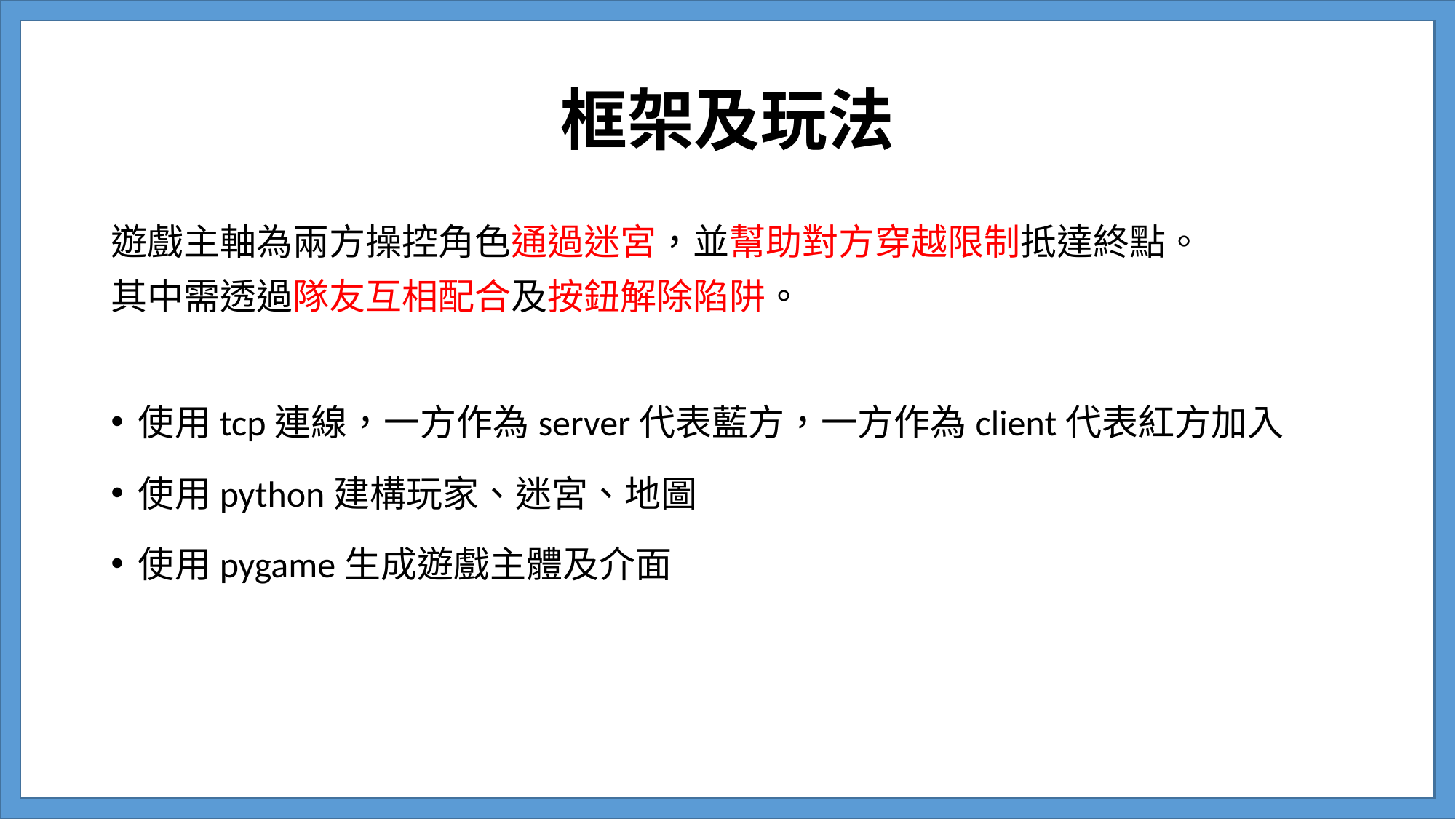

# 框架及玩法
遊戲主軸為兩方操控角色通過迷宮，並幫助對方穿越限制抵達終點。
其中需透過隊友互相配合及按鈕解除陷阱。

使用tcp連線，一方作為server代表藍方，一方作為client代表紅方加入
使用python建構玩家、迷宮、地圖
使用pygame生成遊戲主體及介面